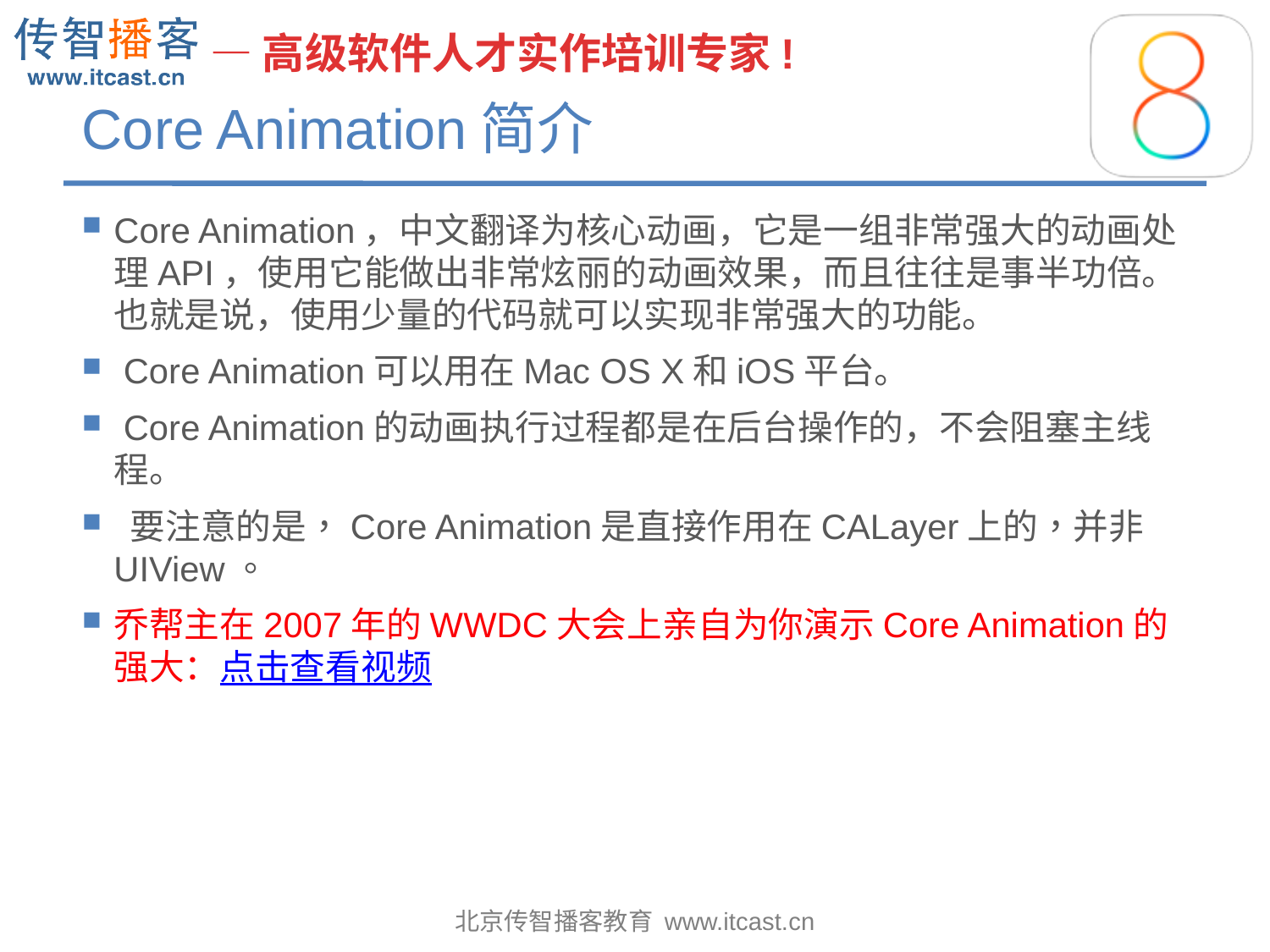

# Core Animation简介
Core Animation，中文翻译为核心动画，它是一组非常强大的动画处理API，使用它能做出非常炫丽的动画效果，而且往往是事半功倍。也就是说，使用少量的代码就可以实现非常强大的功能。
 Core Animation可以用在Mac OS X和iOS平台。
 Core Animation的动画执行过程都是在后台操作的，不会阻塞主线程。
 要注意的是，Core Animation是直接作用在CALayer上的，并非UIView。
乔帮主在2007年的WWDC大会上亲自为你演示Core Animation的强大：点击查看视频